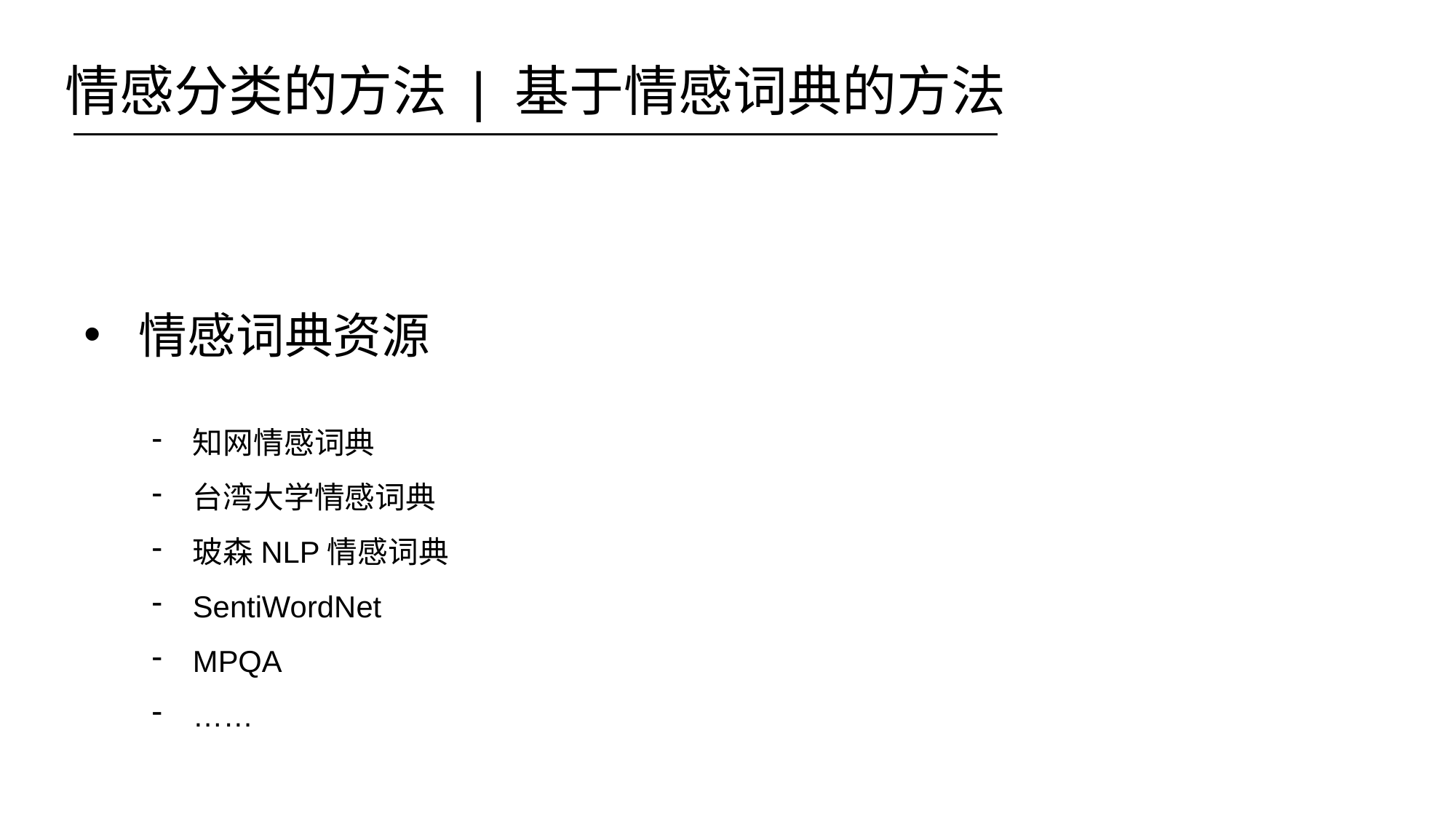

情感分类的方法 | 基于情感词典的方法
情感词典资源
知网情感词典
台湾大学情感词典
玻森NLP情感词典
SentiWordNet
MPQA
……